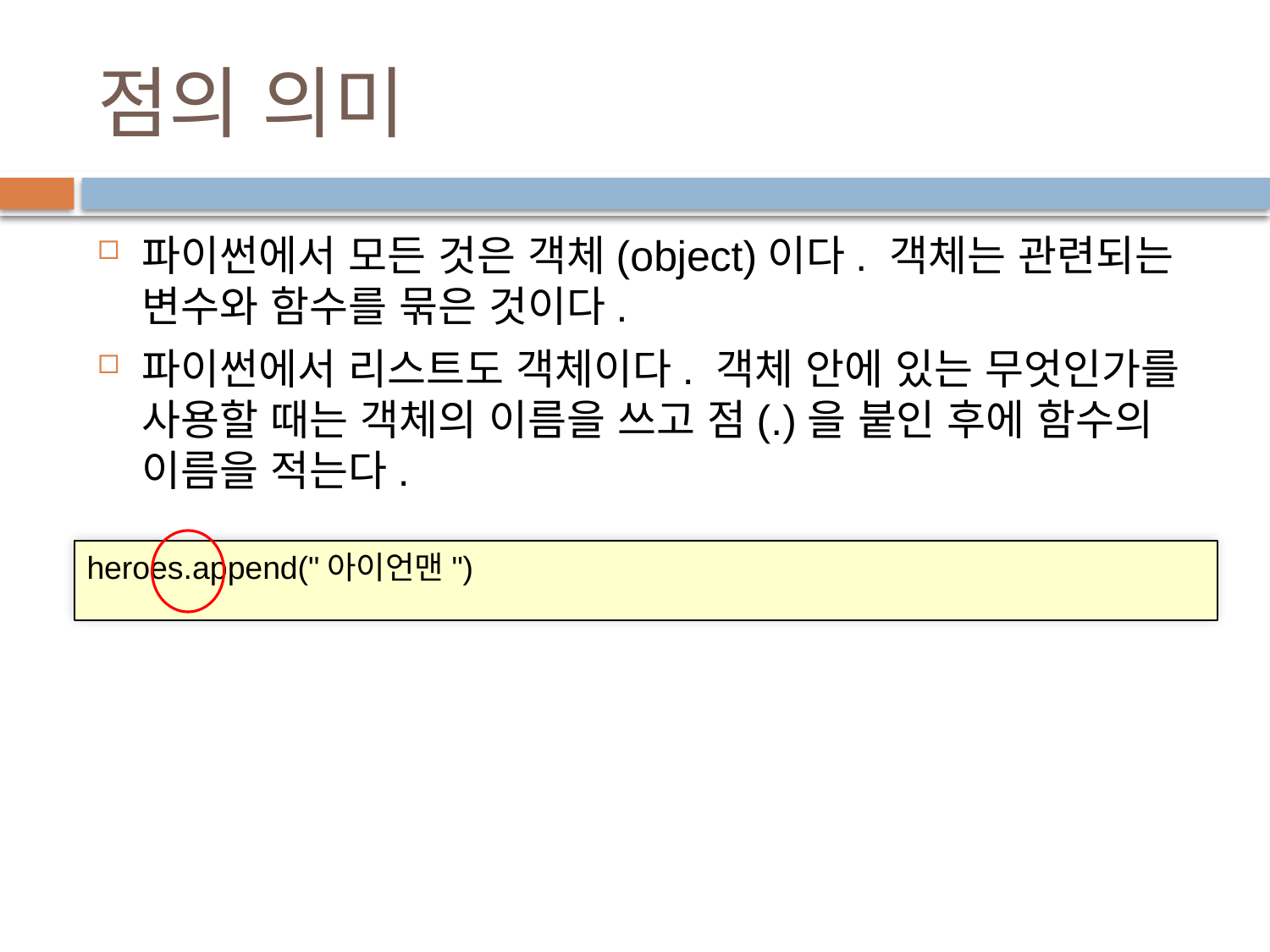

# 점의 의미
파이썬에서 모든 것은 객체(object)이다. 객체는 관련되는 변수와 함수를 묶은 것이다.
파이썬에서 리스트도 객체이다. 객체 안에 있는 무엇인가를 사용할 때는 객체의 이름을 쓰고 점(.)을 붙인 후에 함수의 이름을 적는다.

heroes.append("아이언맨")